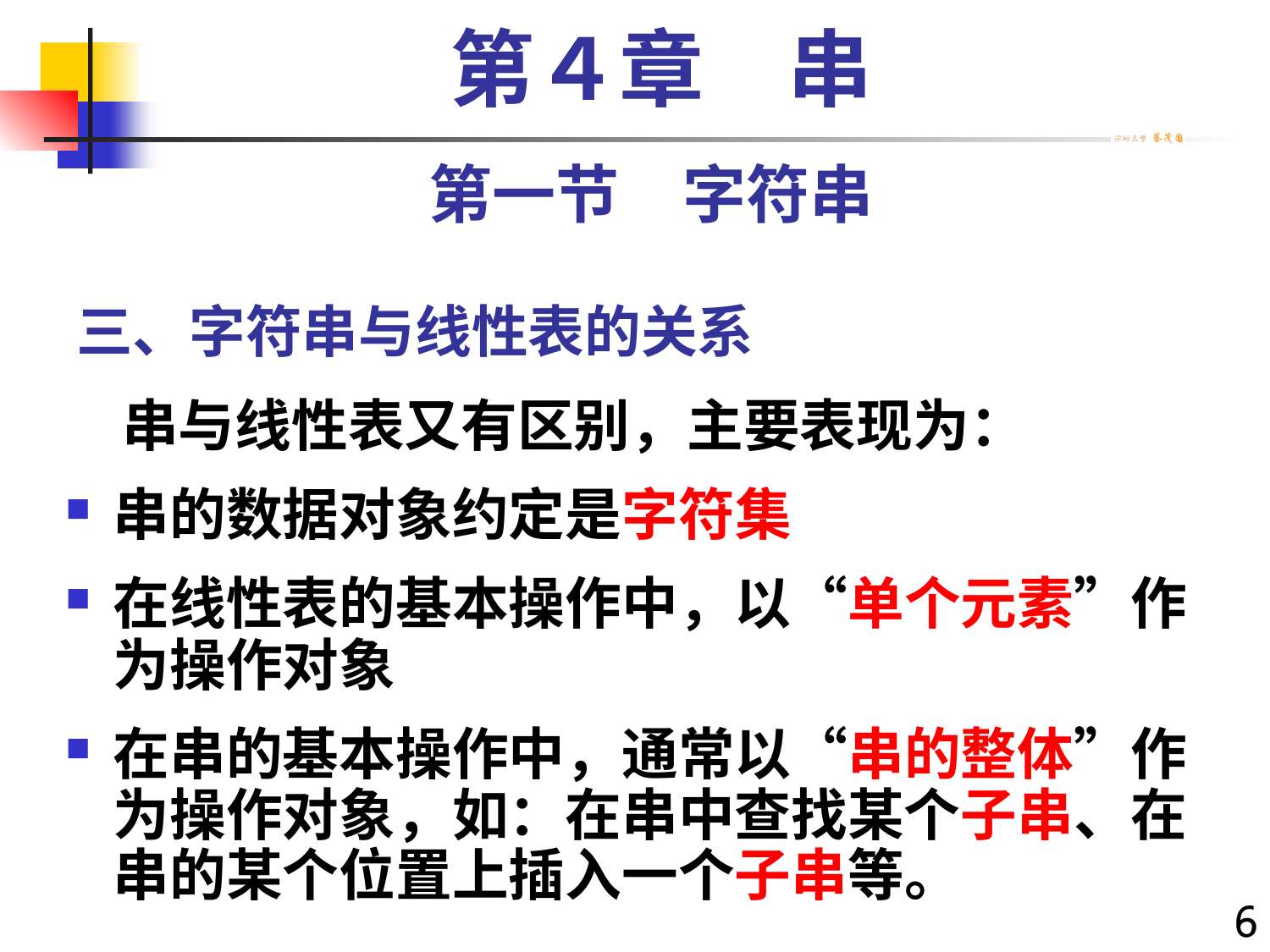

第４章　串
第一节　字符串
# 三、字符串与线性表的关系
　串与线性表又有区别，主要表现为：
串的数据对象约定是字符集
在线性表的基本操作中，以“单个元素”作为操作对象
在串的基本操作中，通常以“串的整体”作为操作对象，如：在串中查找某个子串、在串的某个位置上插入一个子串等。
6